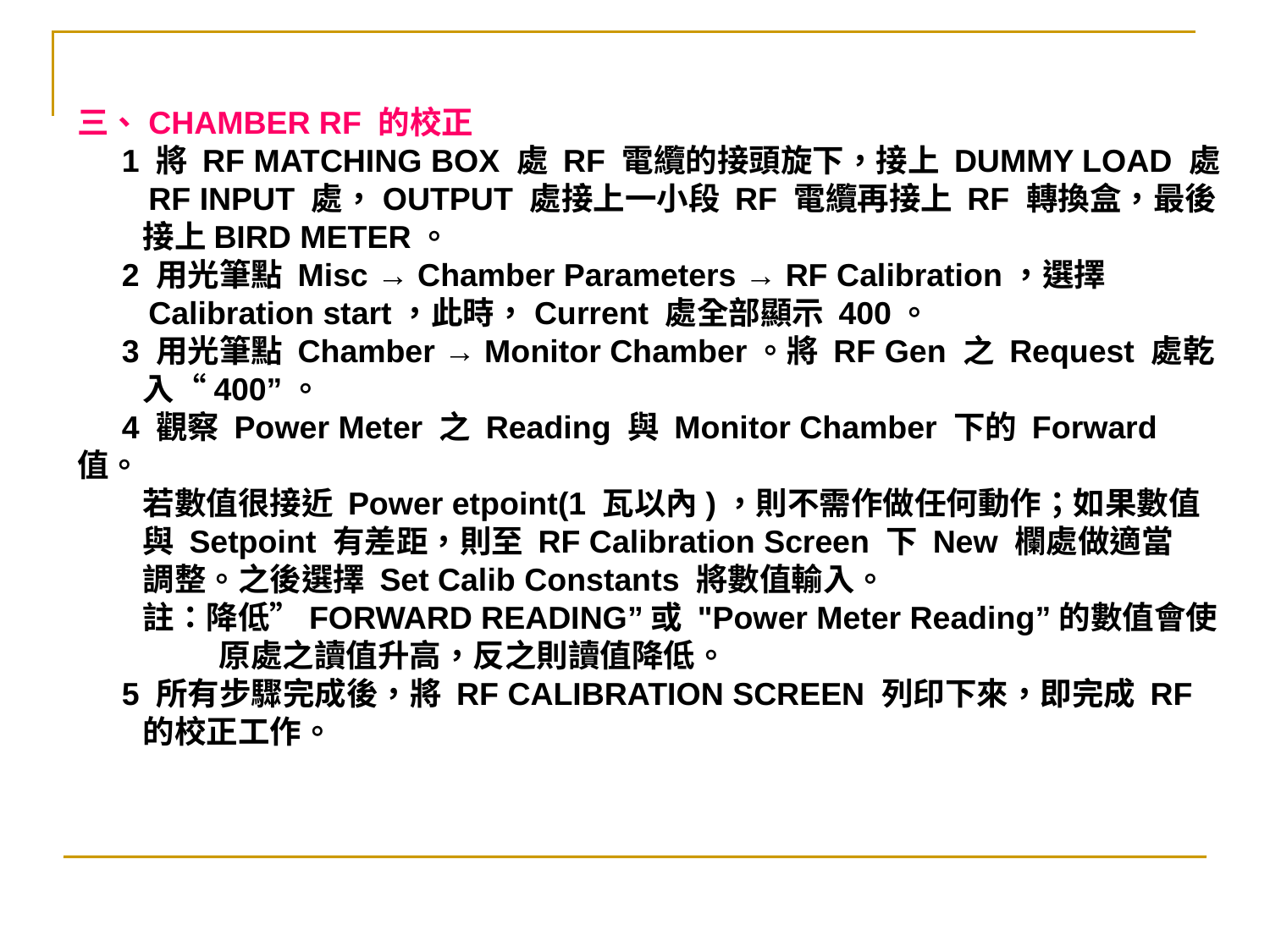

三、CHAMBER RF 的校正
     1 將 RF MATCHING BOX 處 RF 電纜的接頭旋下，接上 DUMMY LOAD 處
        RF INPUT 處，OUTPUT 處接上一小段 RF 電纜再接上 RF 轉換盒，最後
        接上BIRD METER。
     2 用光筆點 Misc → Chamber Parameters → RF Calibration，選擇
        Calibration start，此時，Current 處全部顯示 400。
     3 用光筆點 Chamber → Monitor Chamber。將 RF Gen 之 Request 處乾
        入“400”。
     4 觀察 Power Meter 之 Reading 與 Monitor Chamber 下的 Forward 值。
        若數值很接近 Power etpoint(1 瓦以內)，則不需作做任何動作；如果數值
        與 Setpoint 有差距，則至 RF Calibration Screen 下 New 欄處做適當
        調整。之後選擇 Set Calib Constants 將數值輸入。
        註：降低”FORWARD READING”或 "Power Meter Reading”的數值會使
 	 原處之讀值升高，反之則讀值降低。
     5 所有步驟完成後，將 RF CALIBRATION SCREEN 列印下來，即完成 RF
        的校正工作。